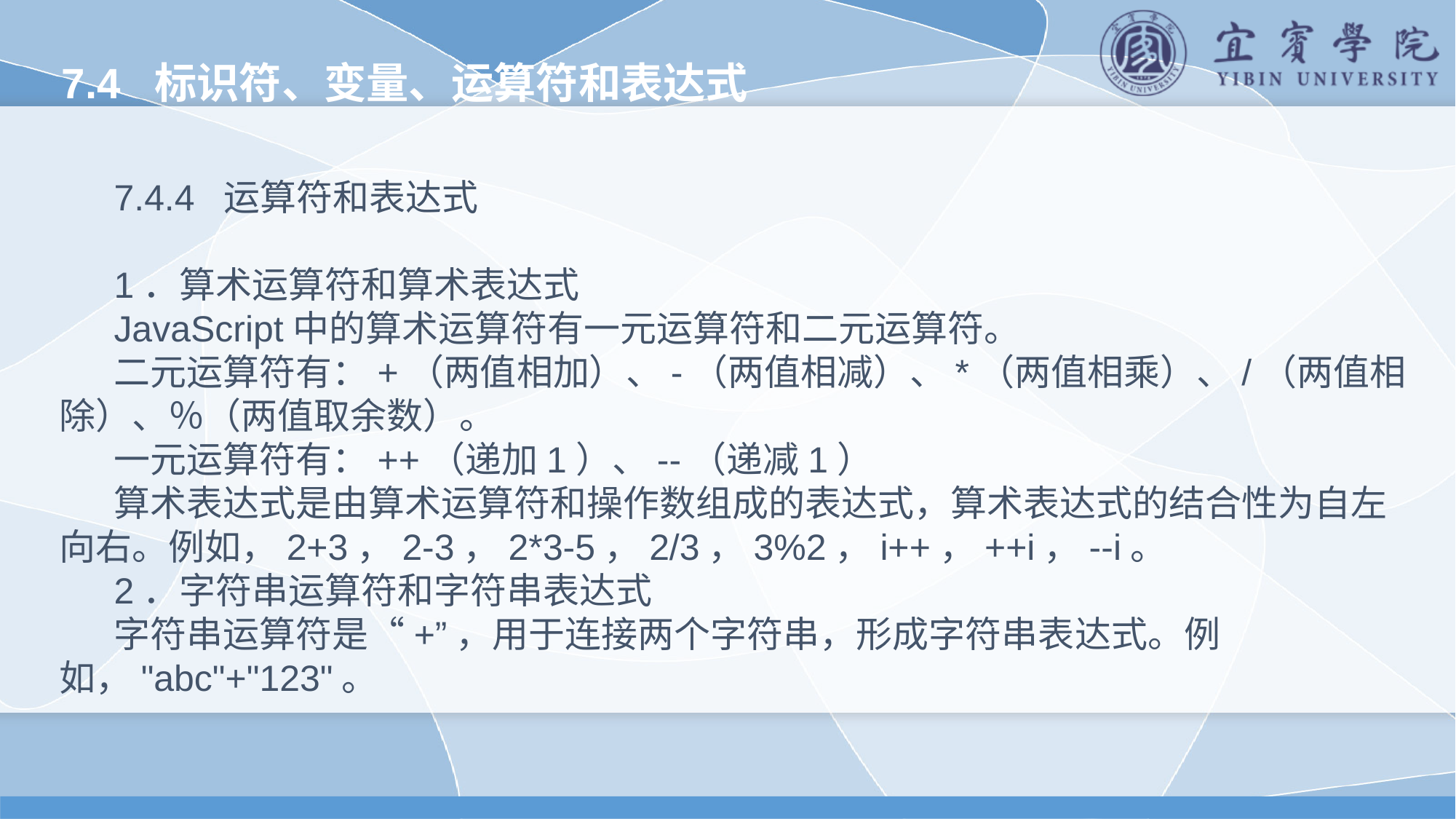

7.4  标识符、变量、运算符和表达式
7.4.4  运算符和表达式

1．算术运算符和算术表达式
JavaScript中的算术运算符有一元运算符和二元运算符。
二元运算符有：+（两值相加）、-（两值相减）、*（两值相乘）、/（两值相除）、％（两值取余数）。
一元运算符有：++（递加1）、--（递减1）
算术表达式是由算术运算符和操作数组成的表达式，算术表达式的结合性为自左向右。例如，2+3，2-3，2*3-5，2/3，3%2，i++，++i，--i。
2．字符串运算符和字符串表达式
字符串运算符是“+”，用于连接两个字符串，形成字符串表达式。例如，"abc"+"123"。